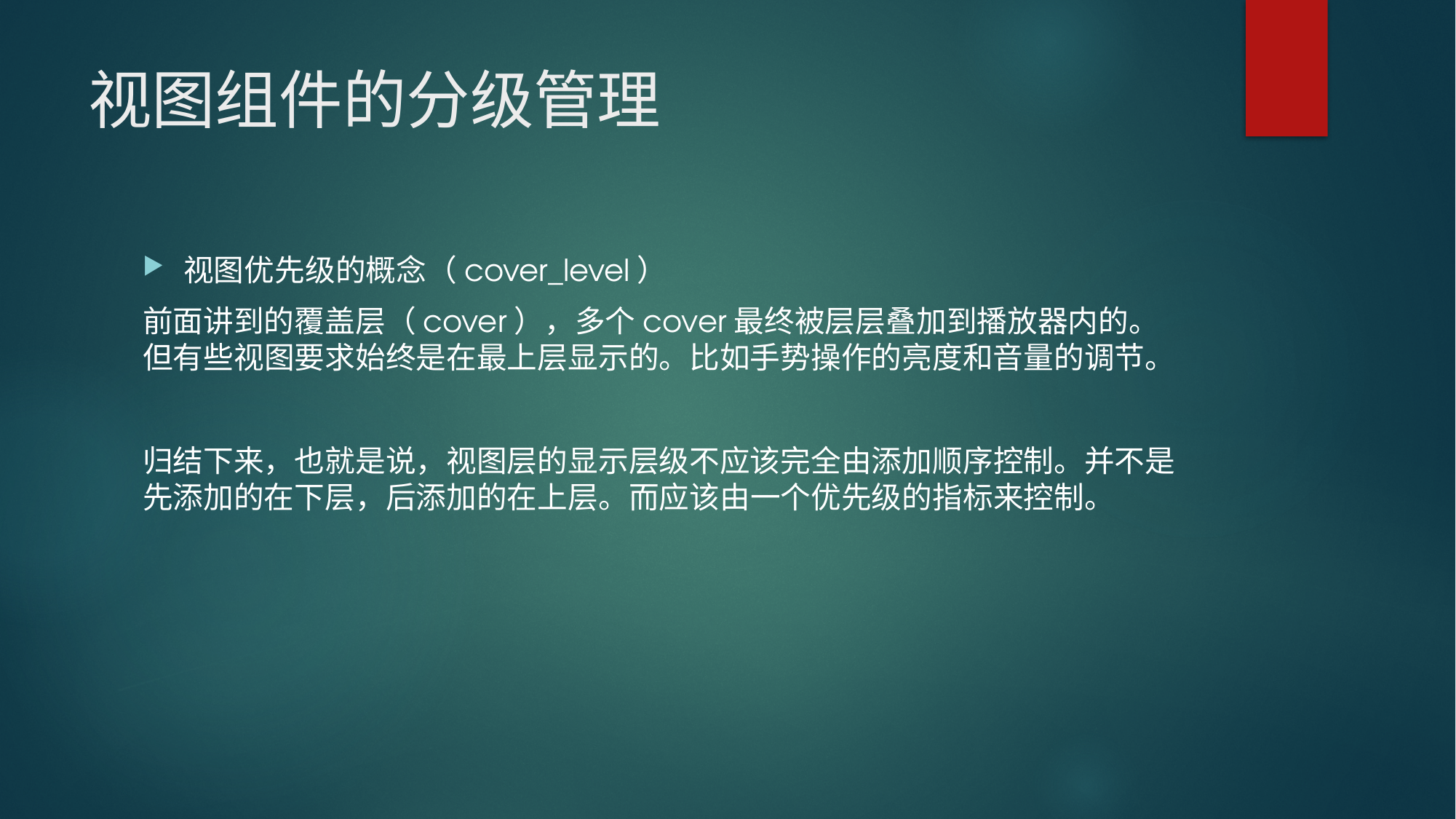

# 视图组件的分级管理
视图优先级的概念（cover_level）
前面讲到的覆盖层（cover），多个cover最终被层层叠加到播放器内的。但有些视图要求始终是在最上层显示的。比如手势操作的亮度和音量的调节。

归结下来，也就是说，视图层的显示层级不应该完全由添加顺序控制。并不是先添加的在下层，后添加的在上层。而应该由一个优先级的指标来控制。